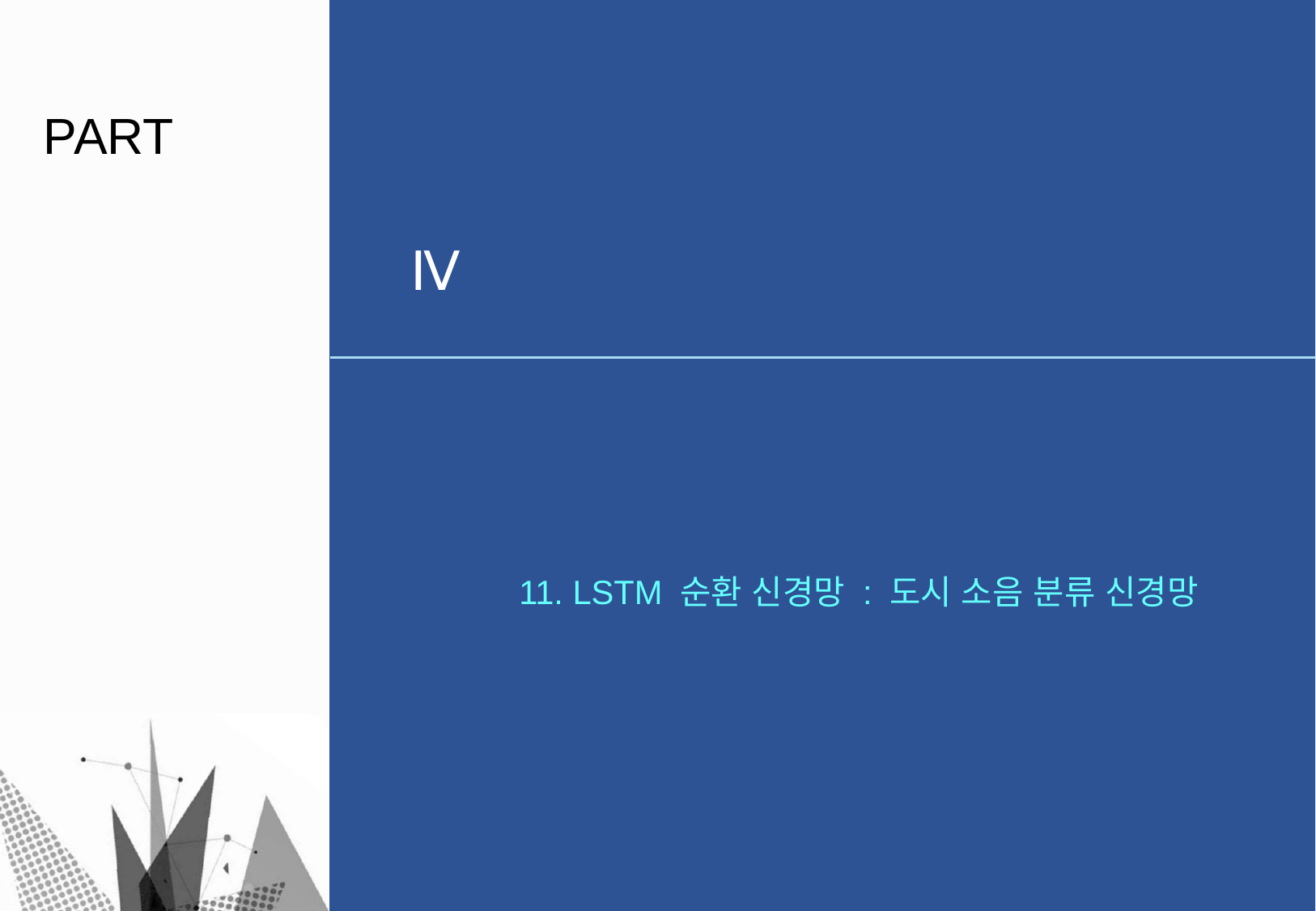

# PART
Ⅳ
순환 신경망(RNN)
10. 기본 셀  순환 신경망 : 오토마타 문장 판별 신경망
11. LSTM 순환 신경망 : 도시 소음 분류 신경망
12. CNN과 RNN의 결합 : 장면 전환 판별 신경망